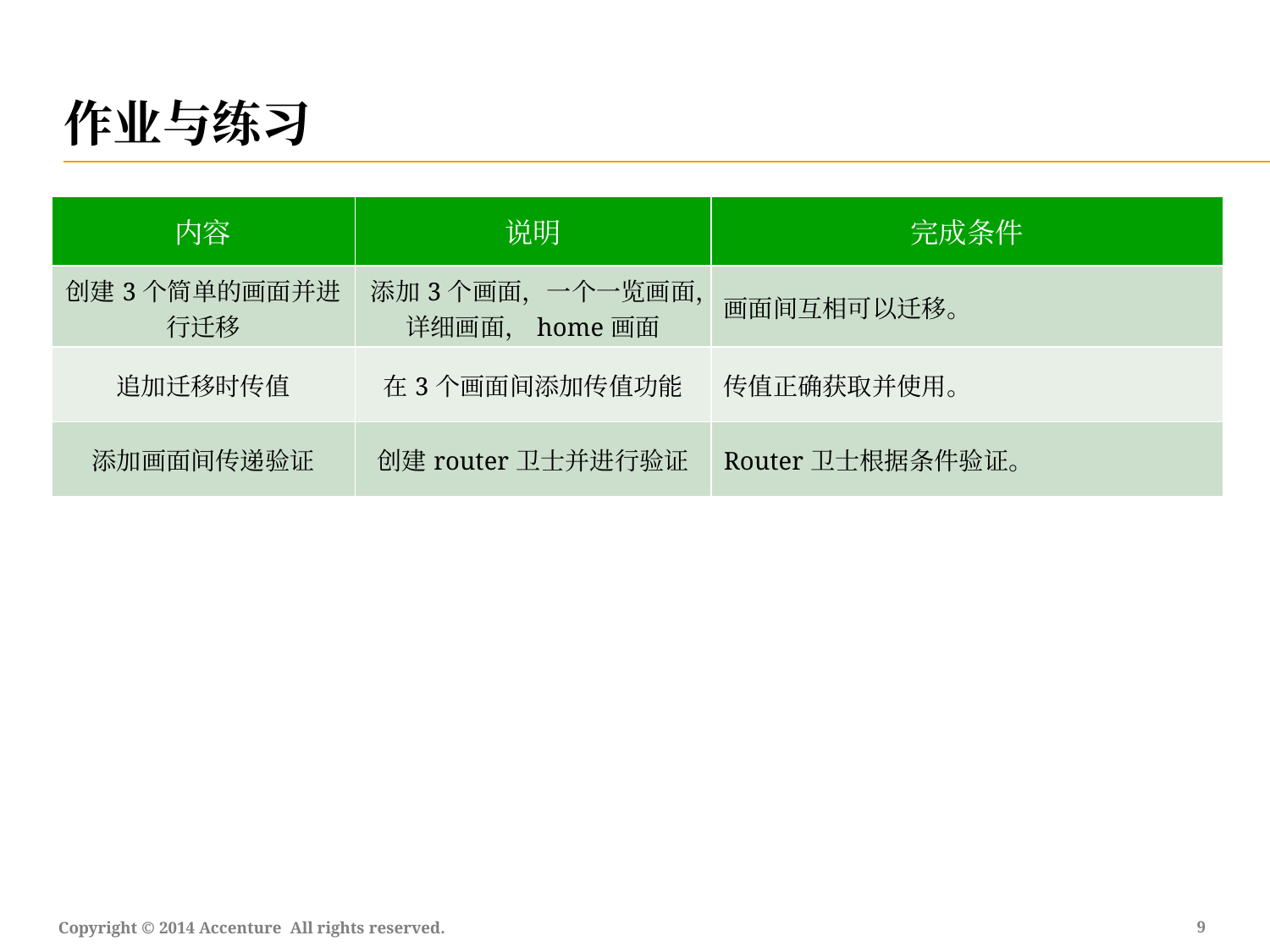

作业与练习
| 内容 | 说明 | 完成条件 |
| --- | --- | --- |
| 创建3个简单的画面并进行迁移 | 添加3个画面，一个一览画面，详细画面，home画面 | 画面间互相可以迁移。 |
| 追加迁移时传值 | 在3个画面间添加传值功能 | 传值正确获取并使用。 |
| 添加画面间传递验证 | 创建router卫士并进行验证 | Router卫士根据条件验证。 |

9
Copyright © 2014 Accenture  All rights reserved.